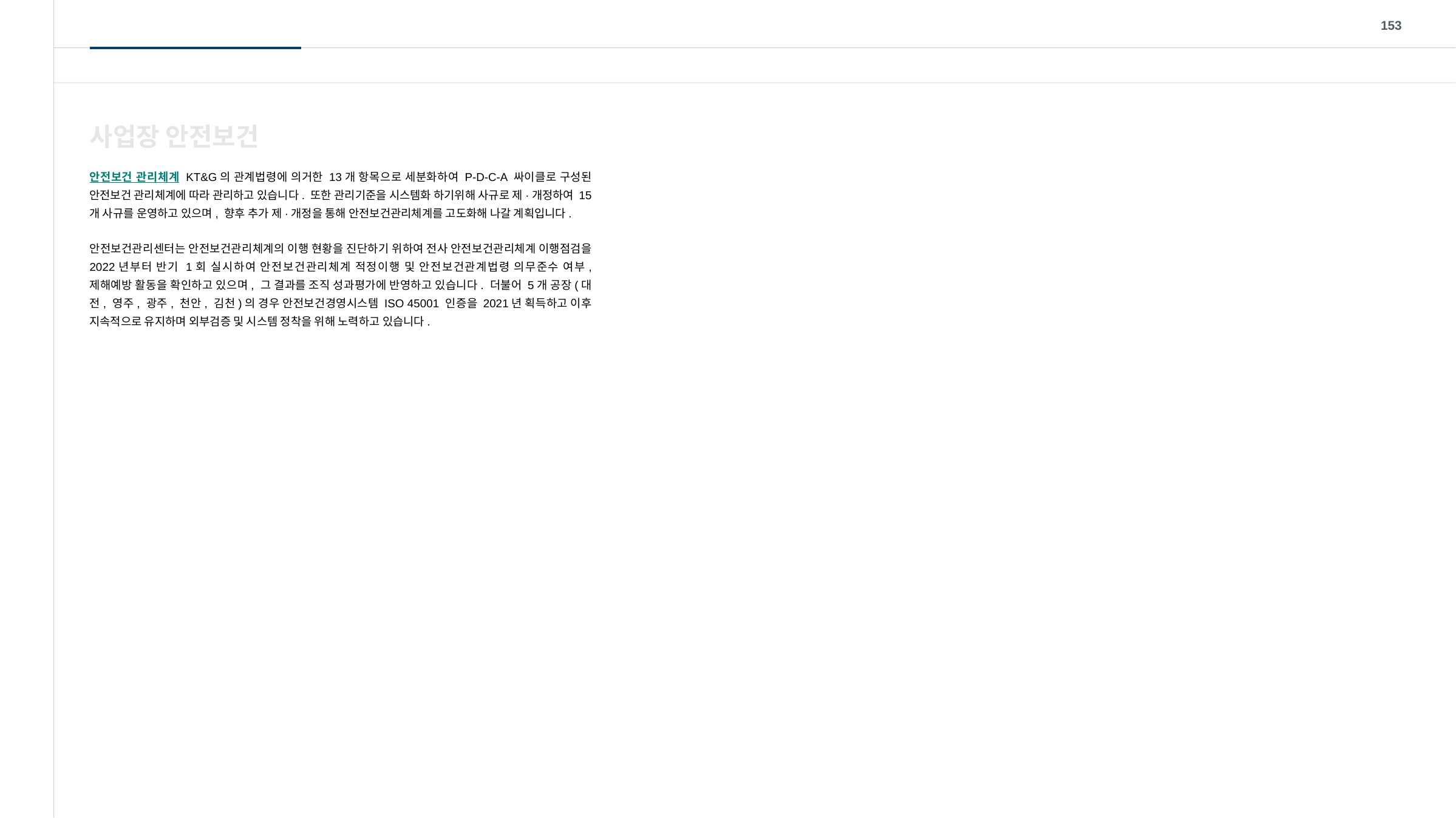

153
사업장 안전보건
안전보건 관리체계 KT&G의 관계법령에 의거한 13개 항목으로 세분화하여 P-D-C-A 싸이클로 구성된 안전보건 관리체계에 따라 관리하고 있습니다. 또한 관리기준을 시스템화 하기위해 사규로 제·개정하여 15개 사규를 운영하고 있으며, 향후 추가 제·개정을 통해 안전보건관리체계를 고도화해 나갈 계획입니다.
안전보건관리센터는 안전보건관리체계의 이행 현황을 진단하기 위하여 전사 안전보건관리체계 이행점검을 2022년부터 반기 1회 실시하여 안전보건관리체계 적정이행 및 안전보건관계법령 의무준수 여부, 제해예방 활동을 확인하고 있으며, 그 결과를 조직 성과평가에 반영하고 있습니다. 더불어 5개 공장(대전, 영주, 광주, 천안, 김천)의 경우 안전보건경영시스템 ISO 45001 인증을 2021년 획득하고 이후 지속적으로 유지하며 외부검증 및 시스템 정착을 위해 노력하고 있습니다.